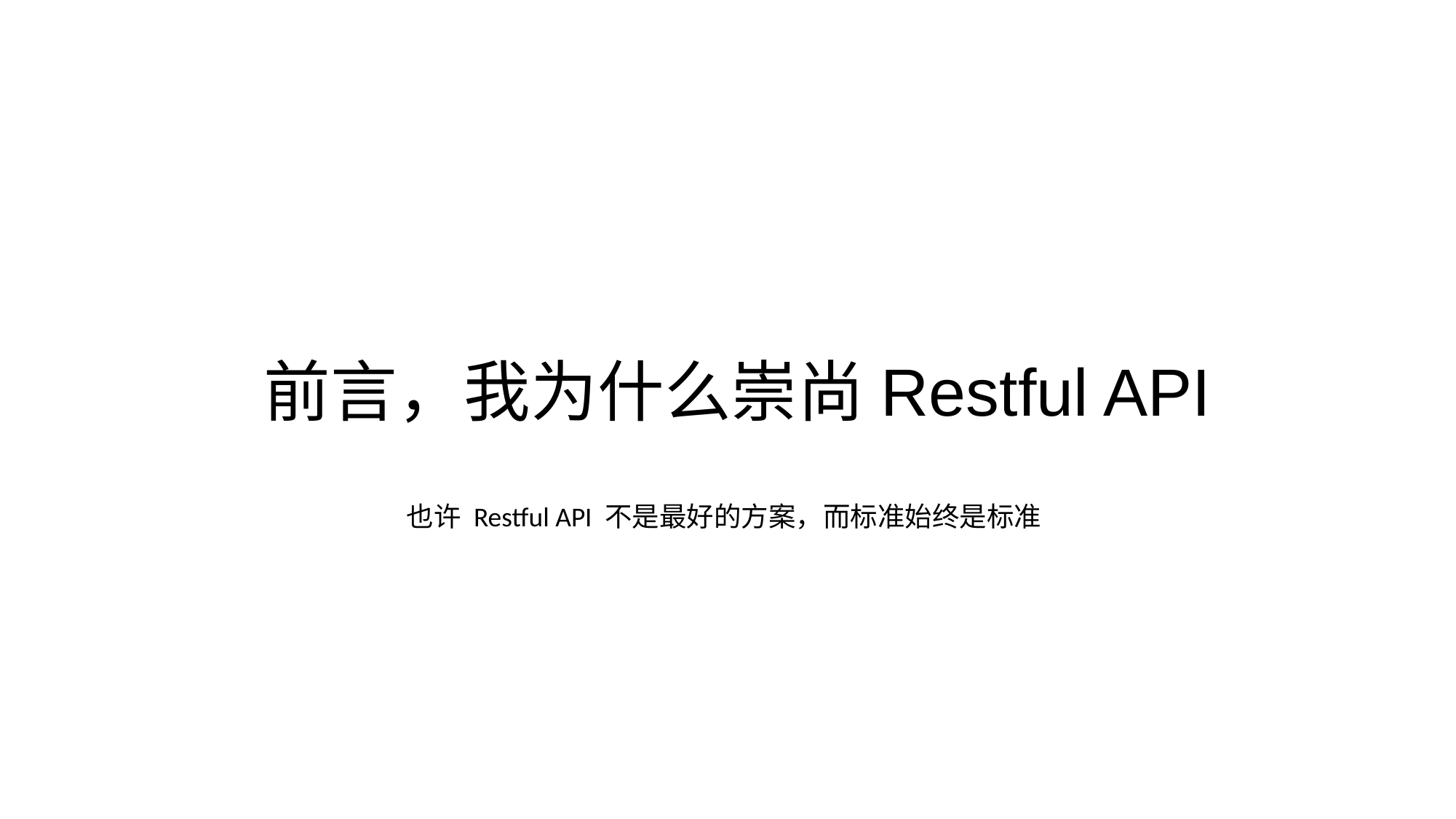

# 前言，我为什么崇尚Restful API
也许 Restful API 不是最好的方案，而标准始终是标准